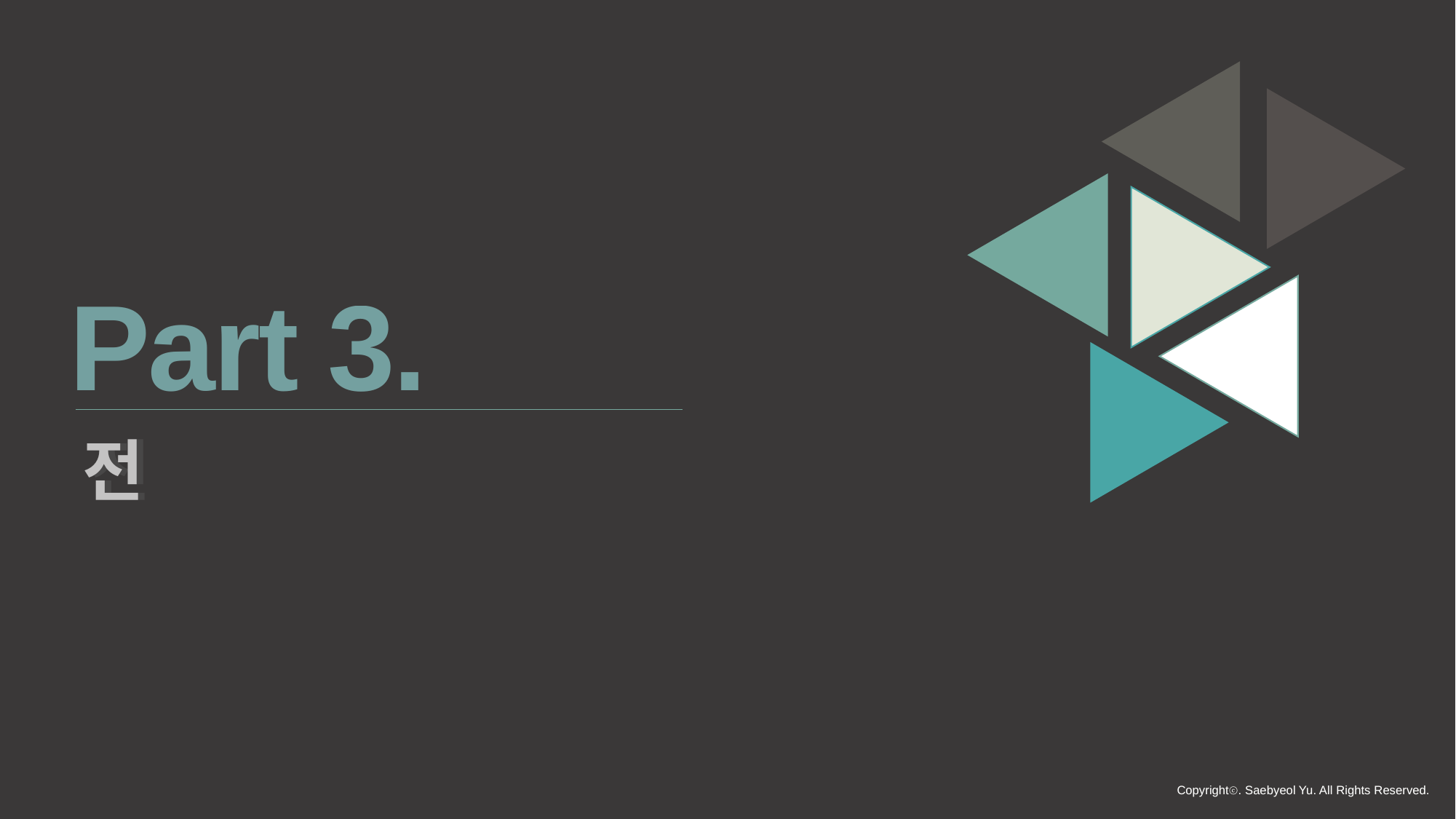

Part 3.
전
전
Copyrightⓒ. Saebyeol Yu. All Rights Reserved.